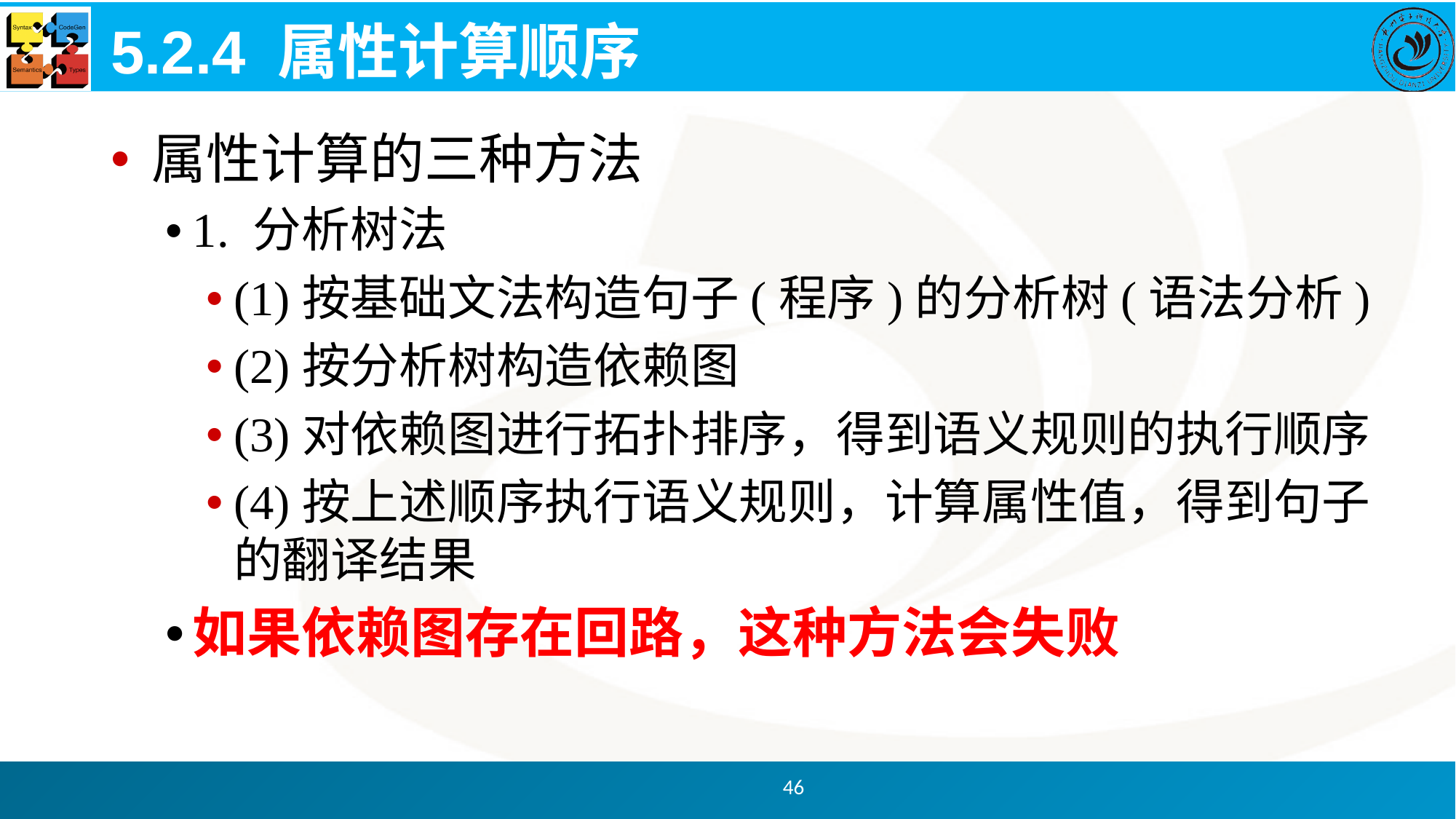

# 5.2.4 属性计算顺序
属性计算的三种方法
1. 分析树法
(1)按基础文法构造句子(程序)的分析树(语法分析)
(2)按分析树构造依赖图
(3)对依赖图进行拓扑排序，得到语义规则的执行顺序
(4)按上述顺序执行语义规则，计算属性值，得到句子的翻译结果
如果依赖图存在回路，这种方法会失败
46